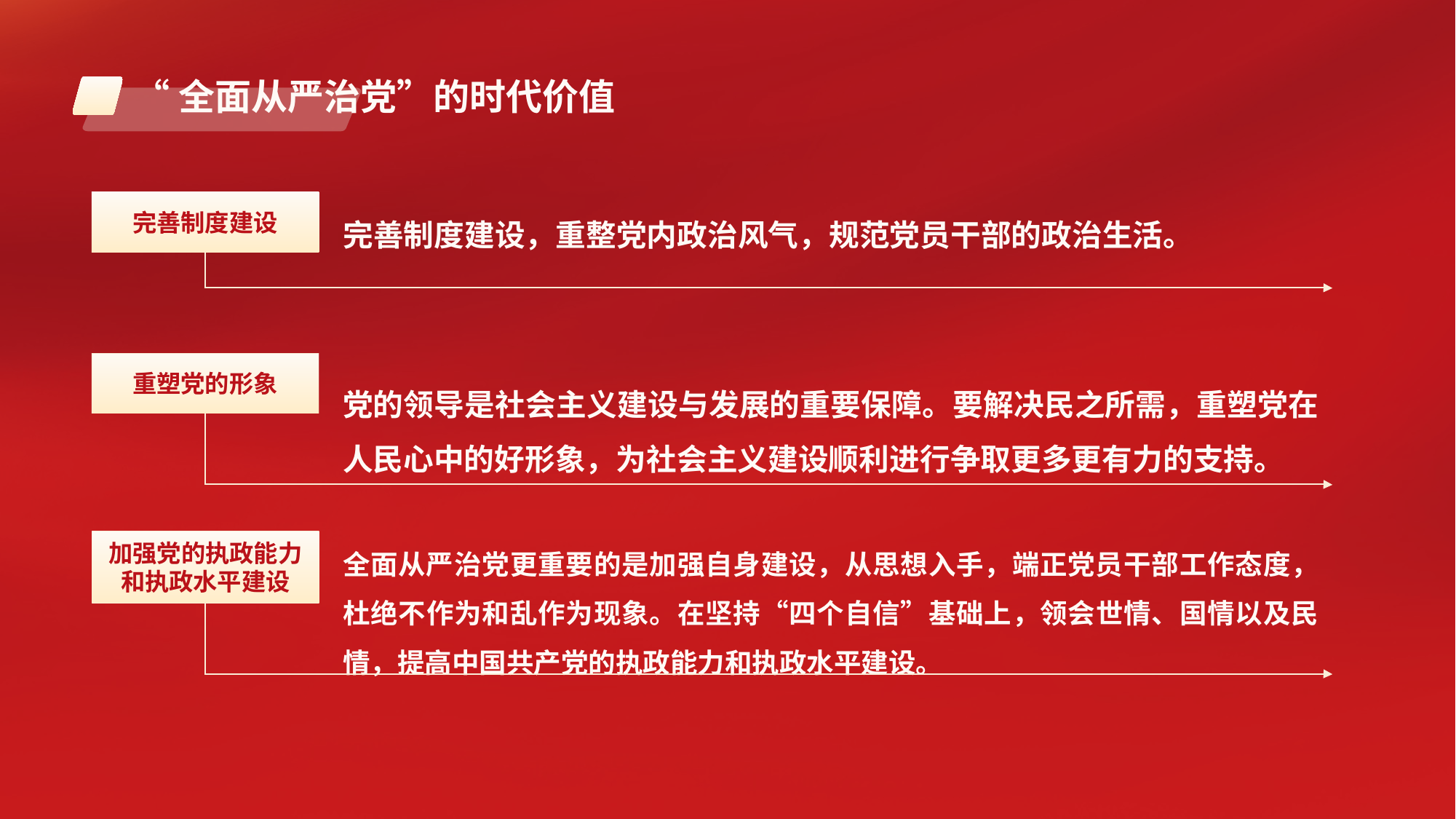

“全面从严治党”的时代价值

完善制度建设
完善制度建设，重整党内政治风气，规范党员干部的政治生活。
重塑党的形象
党的领导是社会主义建设与发展的重要保障。要解决民之所需，重塑党在人民心中的好形象，为社会主义建设顺利进行争取更多更有力的支持。
加强党的执政能力和执政水平建设
全面从严治党更重要的是加强自身建设，从思想入手，端正党员干部工作态度，杜绝不作为和乱作为现象。在坚持“四个自信”基础上，领会世情、国情以及民情，提高中国共产党的执政能力和执政水平建设。